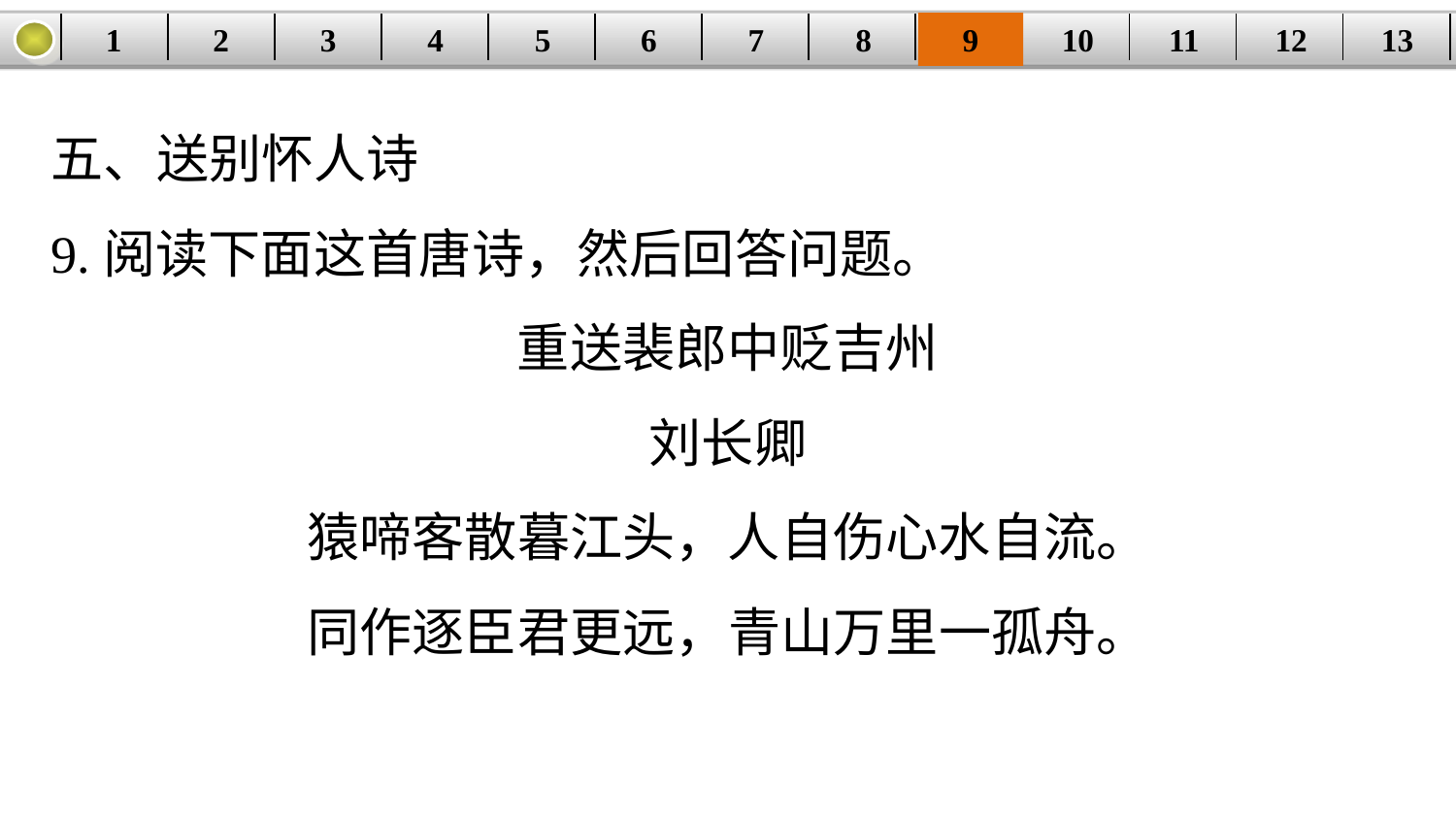

1
2
3
4
5
6
7
8
9
10
11
12
13
|  |  |  |  |  |  |  |  |  |  |  |  |  |
| --- | --- | --- | --- | --- | --- | --- | --- | --- | --- | --- | --- | --- |

五、送别怀人诗
9.阅读下面这首唐诗，然后回答问题。
重送裴郎中贬吉州
刘长卿
猿啼客散暮江头，人自伤心水自流。
同作逐臣君更远，青山万里一孤舟。